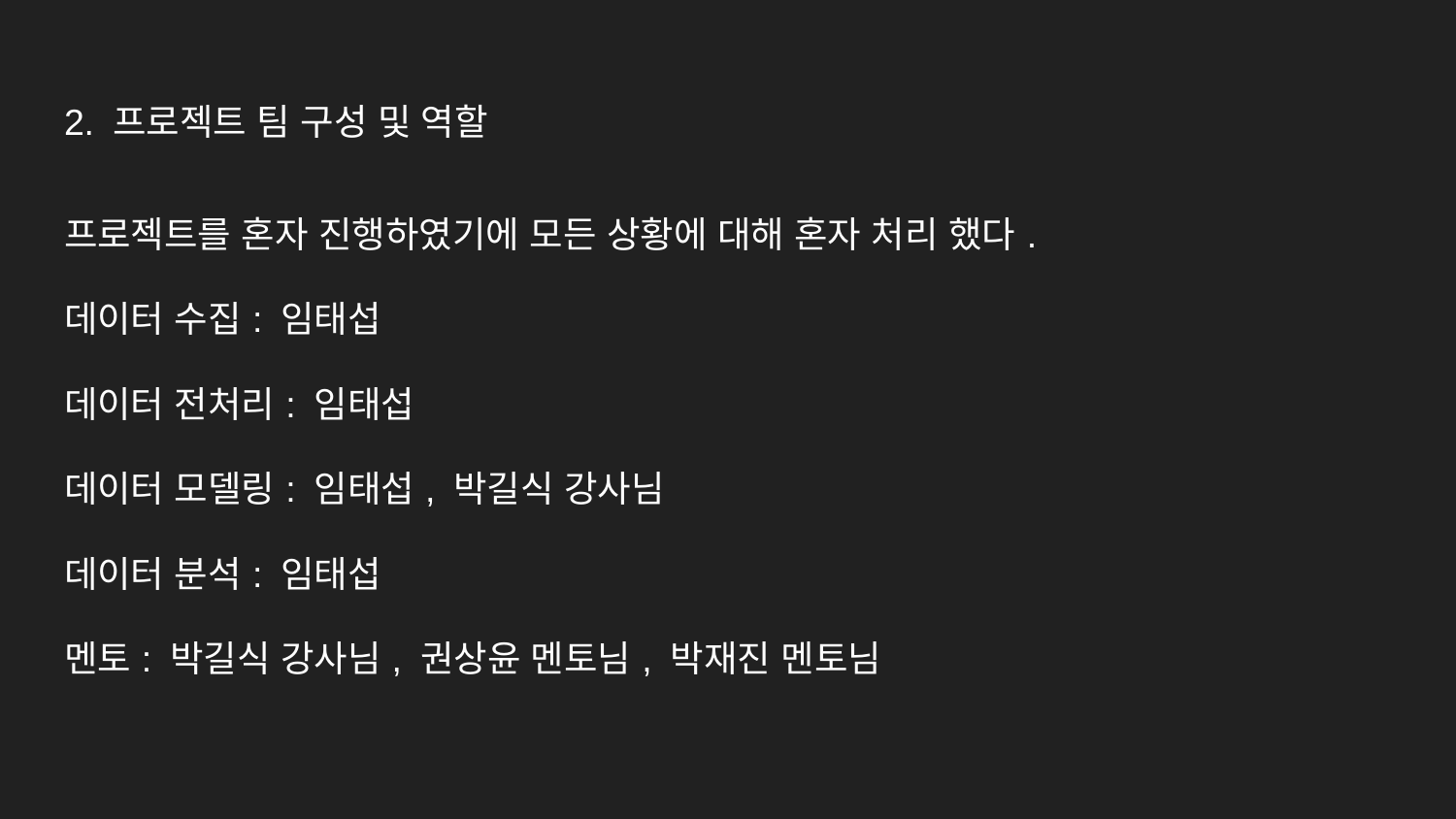

# 2. 프로젝트 팀 구성 및 역할
프로젝트를 혼자 진행하였기에 모든 상황에 대해 혼자 처리 했다.
데이터 수집: 임태섭
데이터 전처리: 임태섭
데이터 모델링: 임태섭, 박길식 강사님
데이터 분석: 임태섭
멘토: 박길식 강사님, 권상윤 멘토님, 박재진 멘토님